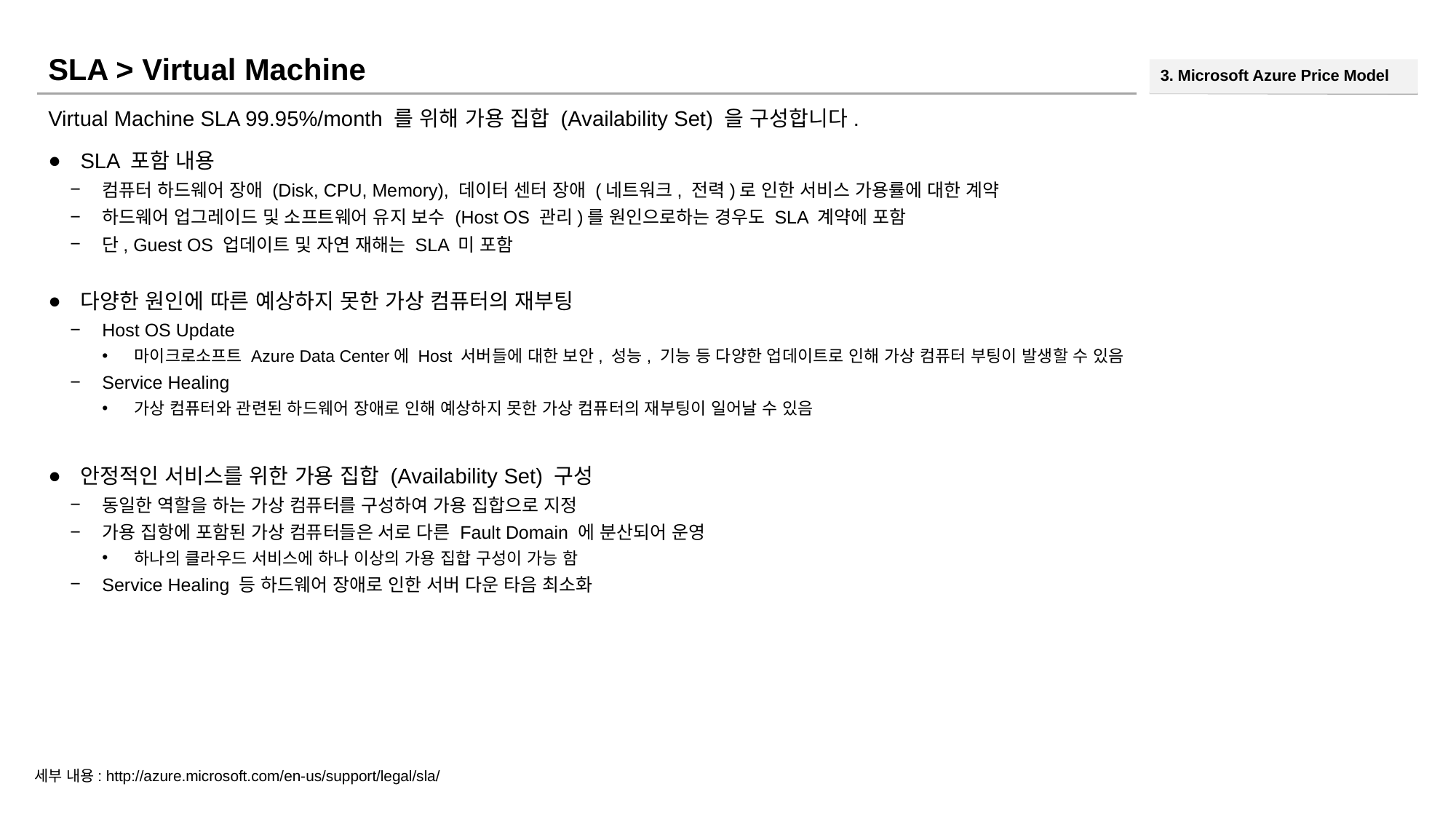

# SLA > Virtual Machine
3. Microsoft Azure Price Model
Virtual Machine SLA 99.95%/month 를 위해 가용 집합 (Availability Set) 을 구성합니다.
SLA 포함 내용
컴퓨터 하드웨어 장애 (Disk, CPU, Memory), 데이터 센터 장애 (네트워크, 전력)로 인한 서비스 가용률에 대한 계약
하드웨어 업그레이드 및 소프트웨어 유지 보수 (Host OS 관리)를 원인으로하는 경우도 SLA 계약에 포함
단, Guest OS 업데이트 및 자연 재해는 SLA 미 포함

다양한 원인에 따른 예상하지 못한 가상 컴퓨터의 재부팅
Host OS Update
마이크로소프트 Azure Data Center에 Host 서버들에 대한 보안, 성능, 기능 등 다양한 업데이트로 인해 가상 컴퓨터 부팅이 발생할 수 있음
Service Healing
가상 컴퓨터와 관련된 하드웨어 장애로 인해 예상하지 못한 가상 컴퓨터의 재부팅이 일어날 수 있음

안정적인 서비스를 위한 가용 집합 (Availability Set) 구성
동일한 역할을 하는 가상 컴퓨터를 구성하여 가용 집합으로 지정
가용 집항에 포함된 가상 컴퓨터들은 서로 다른 Fault Domain 에 분산되어 운영
하나의 클라우드 서비스에 하나 이상의 가용 집합 구성이 가능 함
Service Healing 등 하드웨어 장애로 인한 서버 다운 타음 최소화

세부 내용: http://azure.microsoft.com/en-us/support/legal/sla/